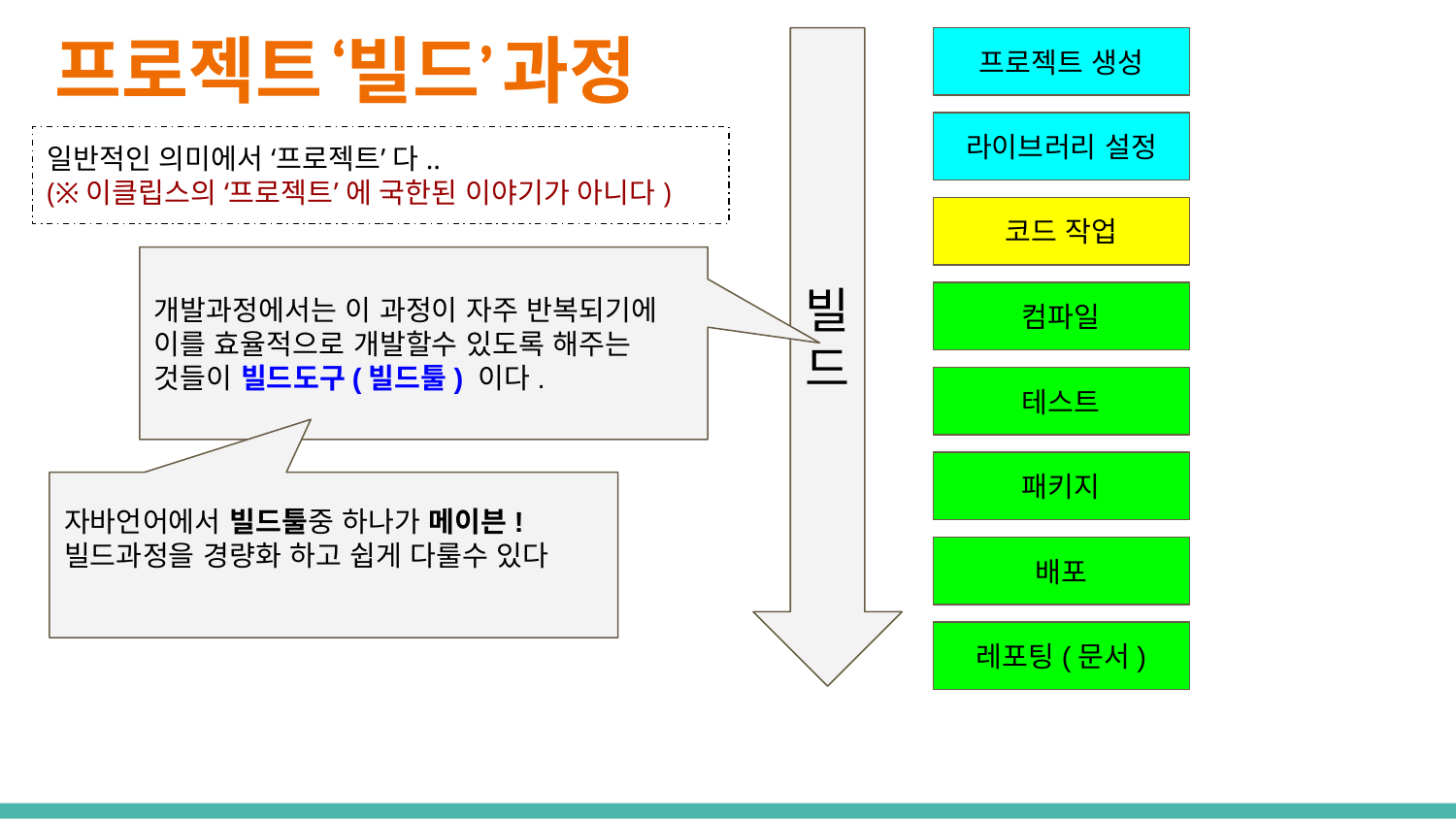

# 프로젝트 ‘빌드’ 과정
빌드
프로젝트 생성
라이브러리 설정
일반적인 의미에서 ‘프로젝트’ 다..
(※이클립스의 ‘프로젝트’ 에 국한된 이야기가 아니다)
코드 작업
개발과정에서는 이 과정이 자주 반복되기에
이를 효율적으로 개발할수 있도록 해주는 것들이 빌드도구(빌드툴) 이다.
컴파일
테스트
패키지
자바언어에서 빌드툴중 하나가 메이븐!
빌드과정을 경량화 하고 쉽게 다룰수 있다

배포
레포팅(문서)